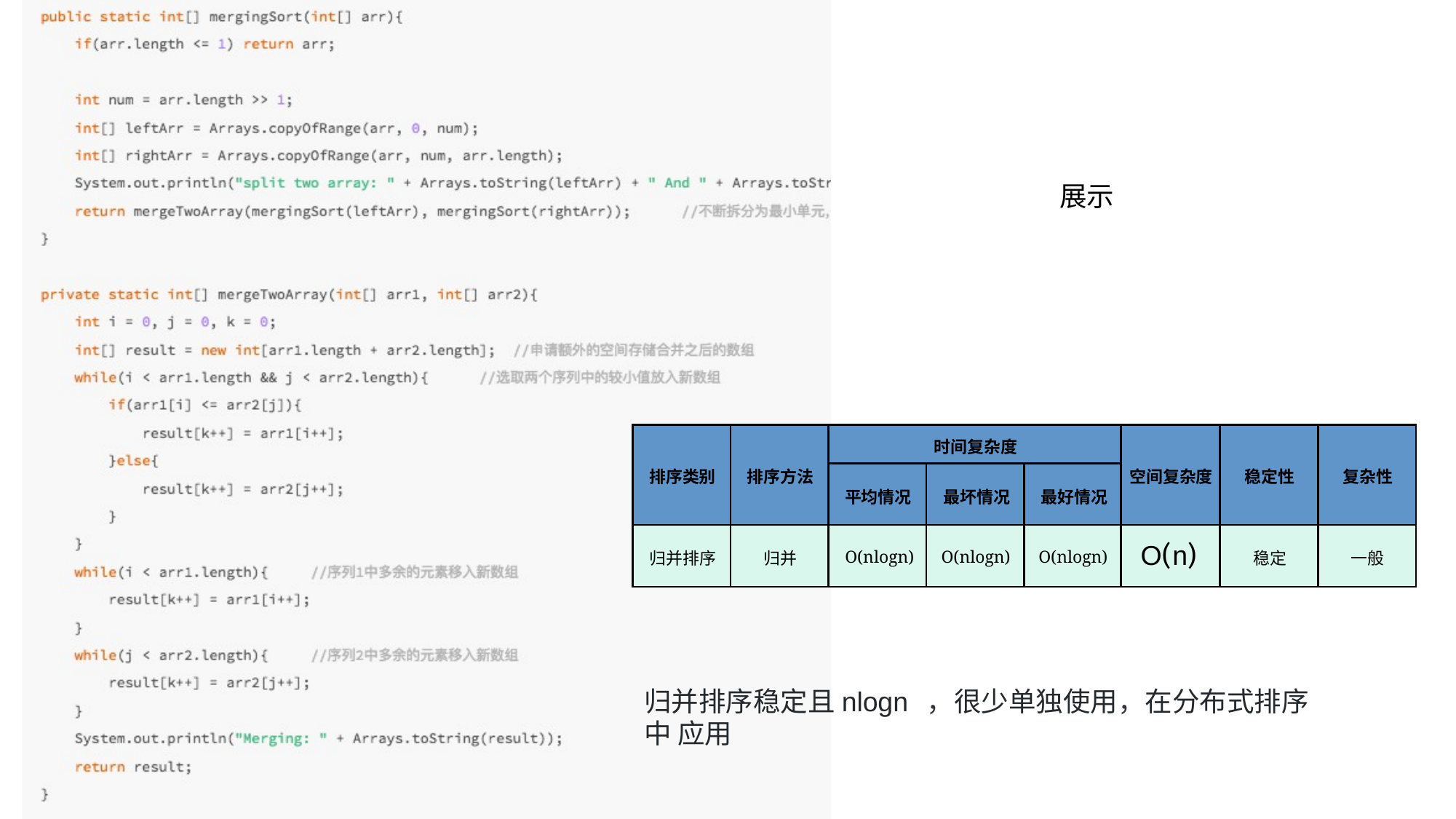

展示
| 排序类别 | 排序方法 | 时间复杂度 |  |  | 空间复杂度 | 稳定性 | 复杂性 |
| --- | --- | --- | --- | --- | --- | --- | --- |
|  |  | 平均情况 | 最坏情况 | 最好情况 |  |  |  |
| 归并排序 | 归并 | O(nlogn) | O(nlogn) | O(nlogn) | O(n) | 稳定 | 一般 |
归并排序稳定且nlogn ，很少单独使用，在分布式排序中 应用